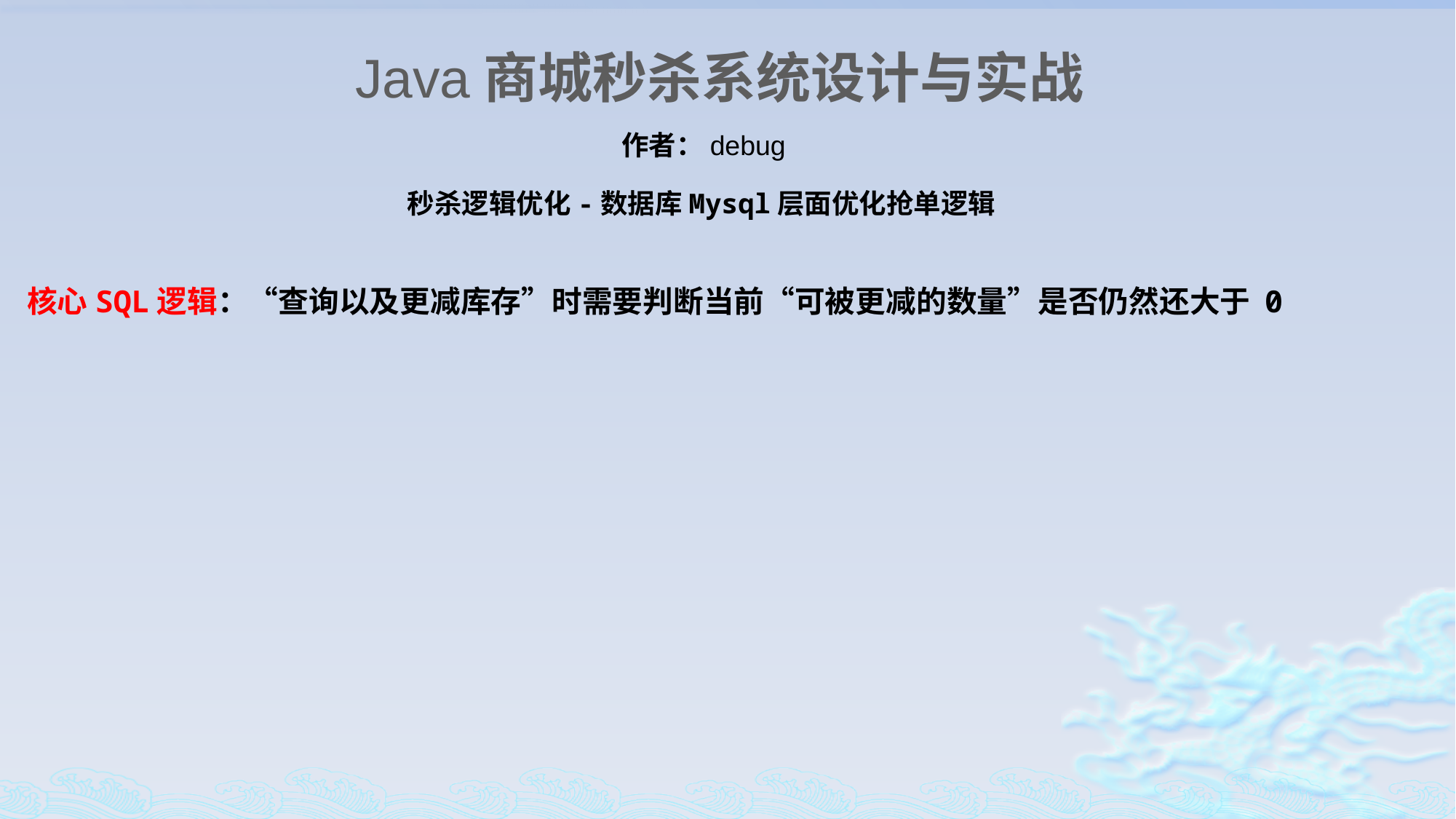

Java商城秒杀系统设计与实战
作者：debug
秒杀逻辑优化-数据库Mysql层面优化抢单逻辑
核心SQL逻辑：“查询以及更减库存”时需要判断当前“可被更减的数量”是否仍然还大于 0